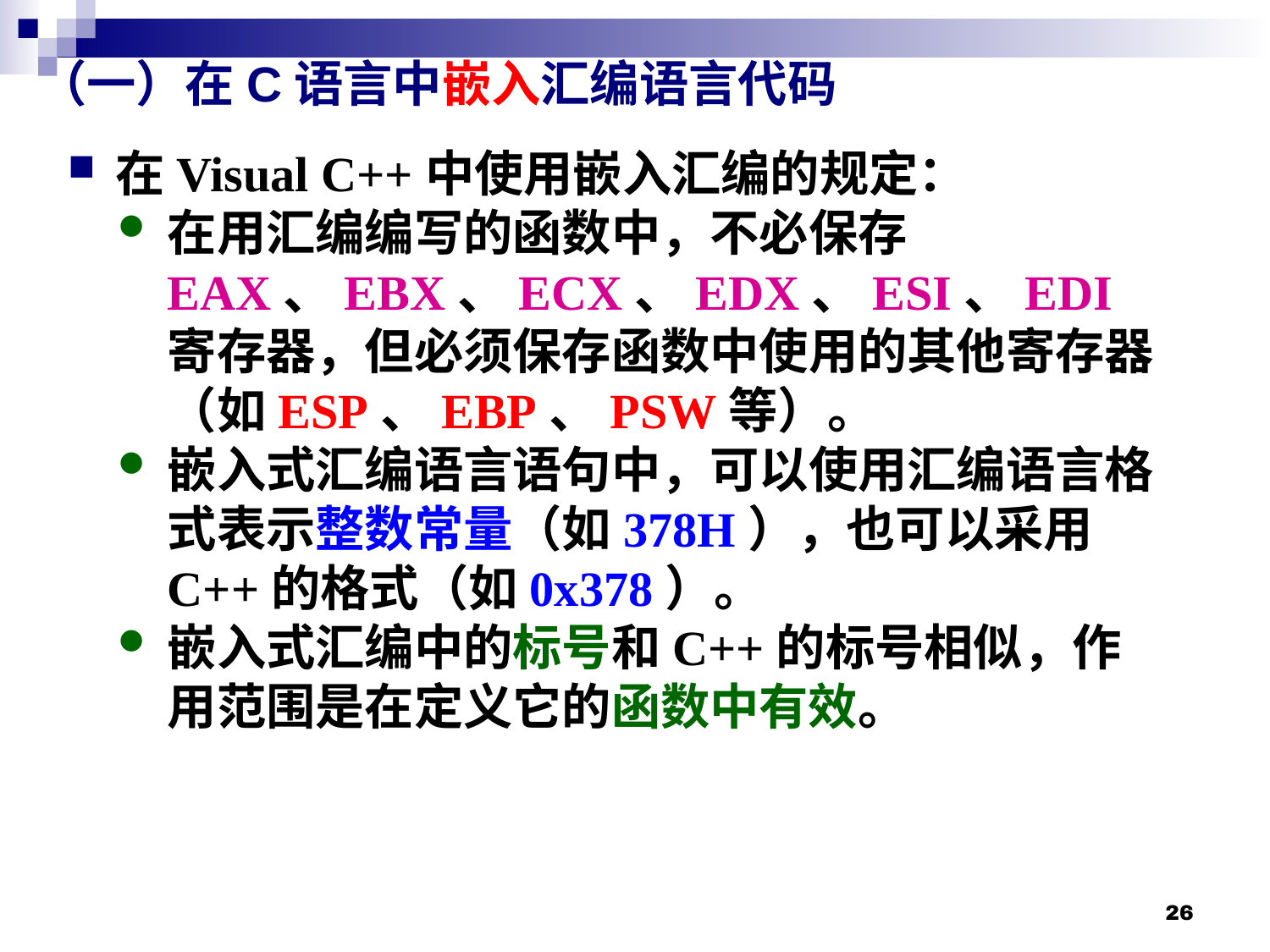

# （一）在C语言中嵌入汇编语言代码
在Visual C++中使用嵌入汇编的规定：
在用汇编编写的函数中，不必保存EAX、EBX、ECX、EDX、ESI、EDI寄存器，但必须保存函数中使用的其他寄存器（如ESP、EBP、PSW等）。
嵌入式汇编语言语句中，可以使用汇编语言格式表示整数常量（如378H），也可以采用C++的格式（如0x378）。
嵌入式汇编中的标号和C++的标号相似，作用范围是在定义它的函数中有效。
26